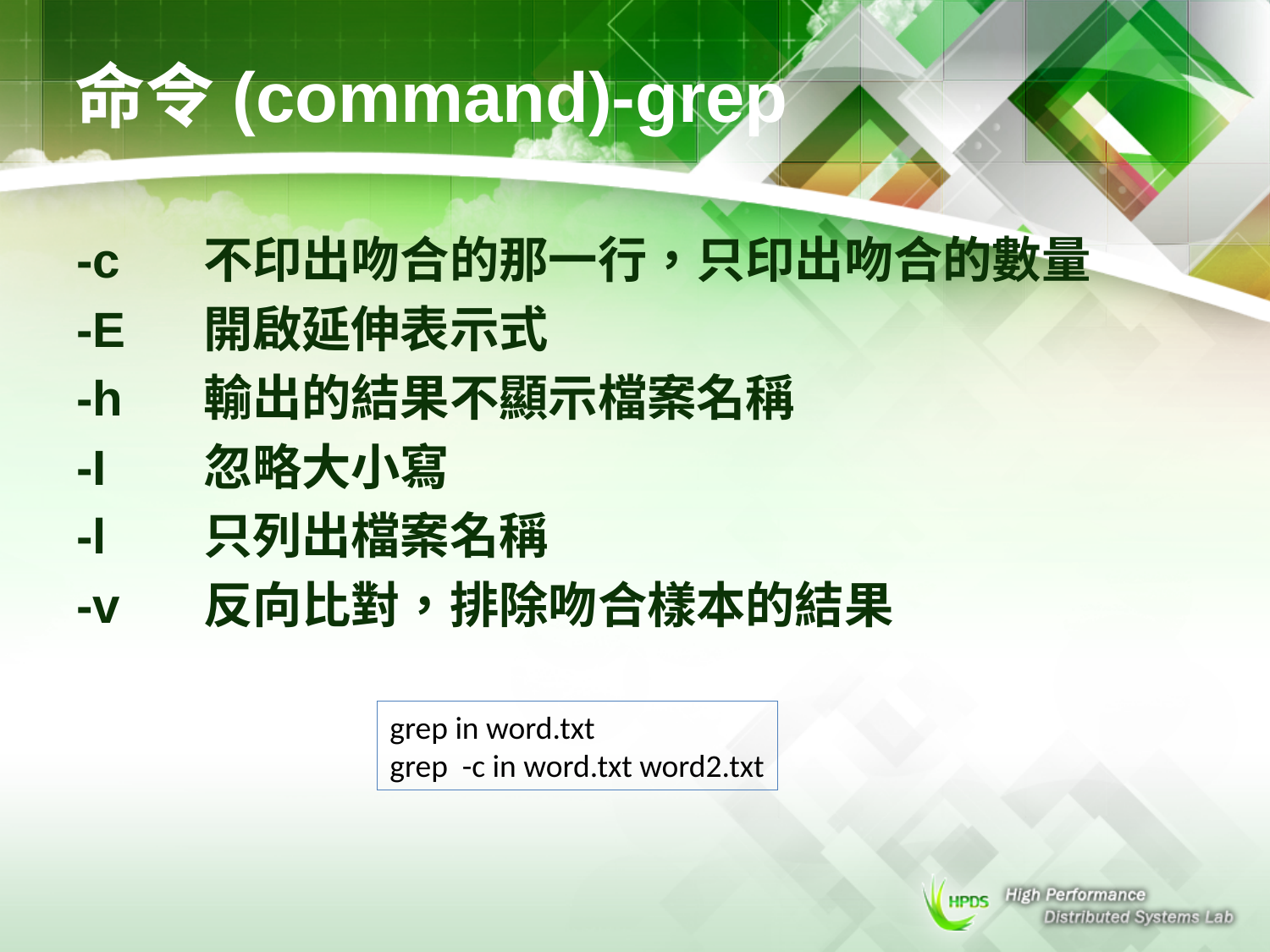

# 命令(command)-grep
-c	不印出吻合的那一行，只印出吻合的數量
-E	開啟延伸表示式
-h	輸出的結果不顯示檔案名稱
-I	忽略大小寫
-l	只列出檔案名稱
-v	反向比對，排除吻合樣本的結果
grep in word.txt
grep  -c in word.txt word2.txt